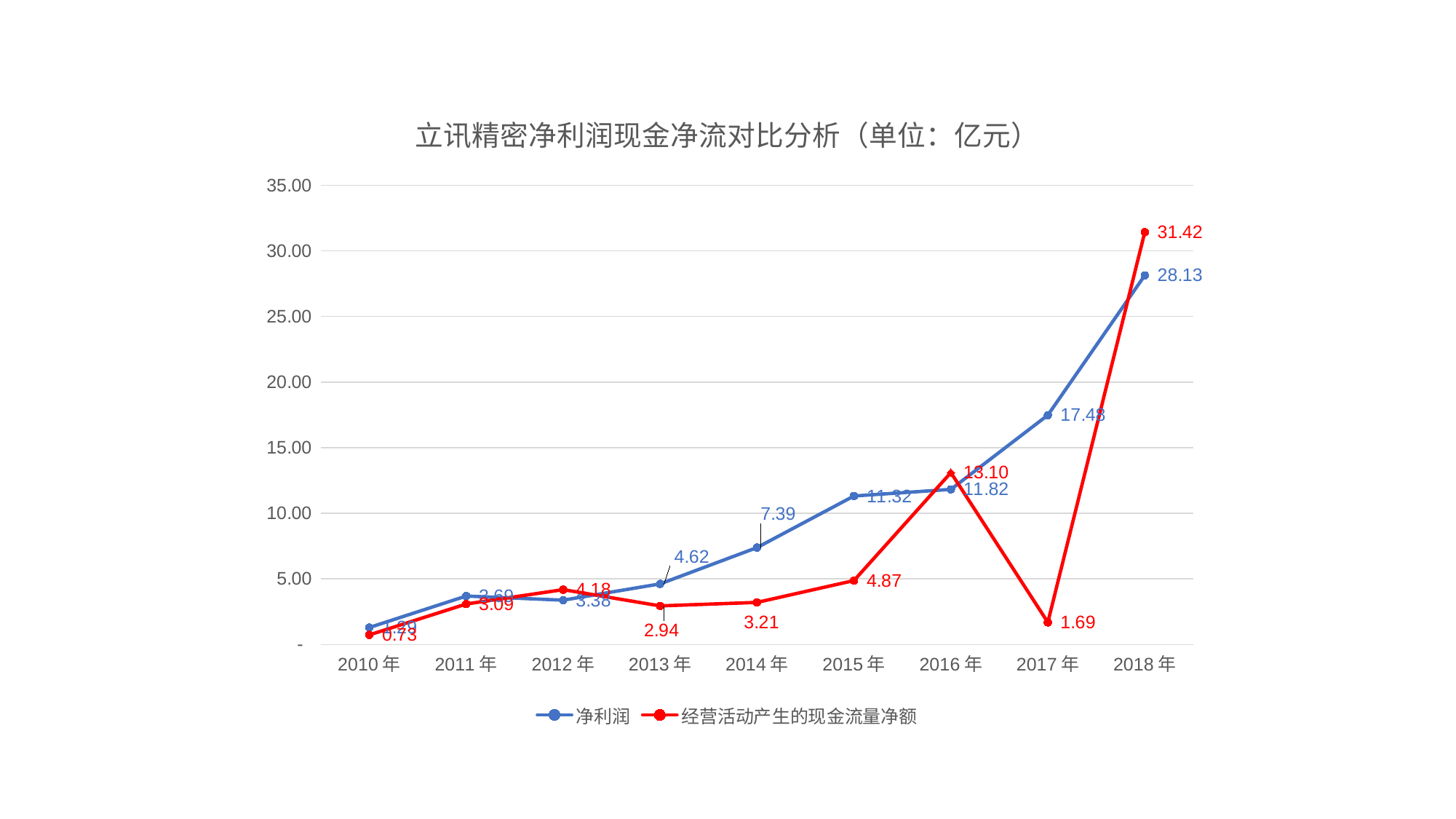

### Chart: 立讯精密净利润现金净流对比分析（单位：亿元）

| Category | 净利润 | 经营活动产生的现金流量净额 |
|---|---|---|
| 2010年 | 1.2943605162 | 0.7336247184 |
| 2011年 | 3.6932620223000003 | 3.0874527363 |
| 2012年 | 3.3798353348 | 4.181723662 |
| 2013年 | 4.6213444818000005 | 2.9429334375 |
| 2014年 | 7.386597290499999 | 3.2090461751 |
| 2015年 | 11.316120973499999 | 4.8740377318 |
| 2016年 | 11.820660314000001 | 13.0999255856 |
| 2017年 | 17.4777350201 | 1.6883737144 |
| 2018年 | 28.133403627 | 31.4230716834 |